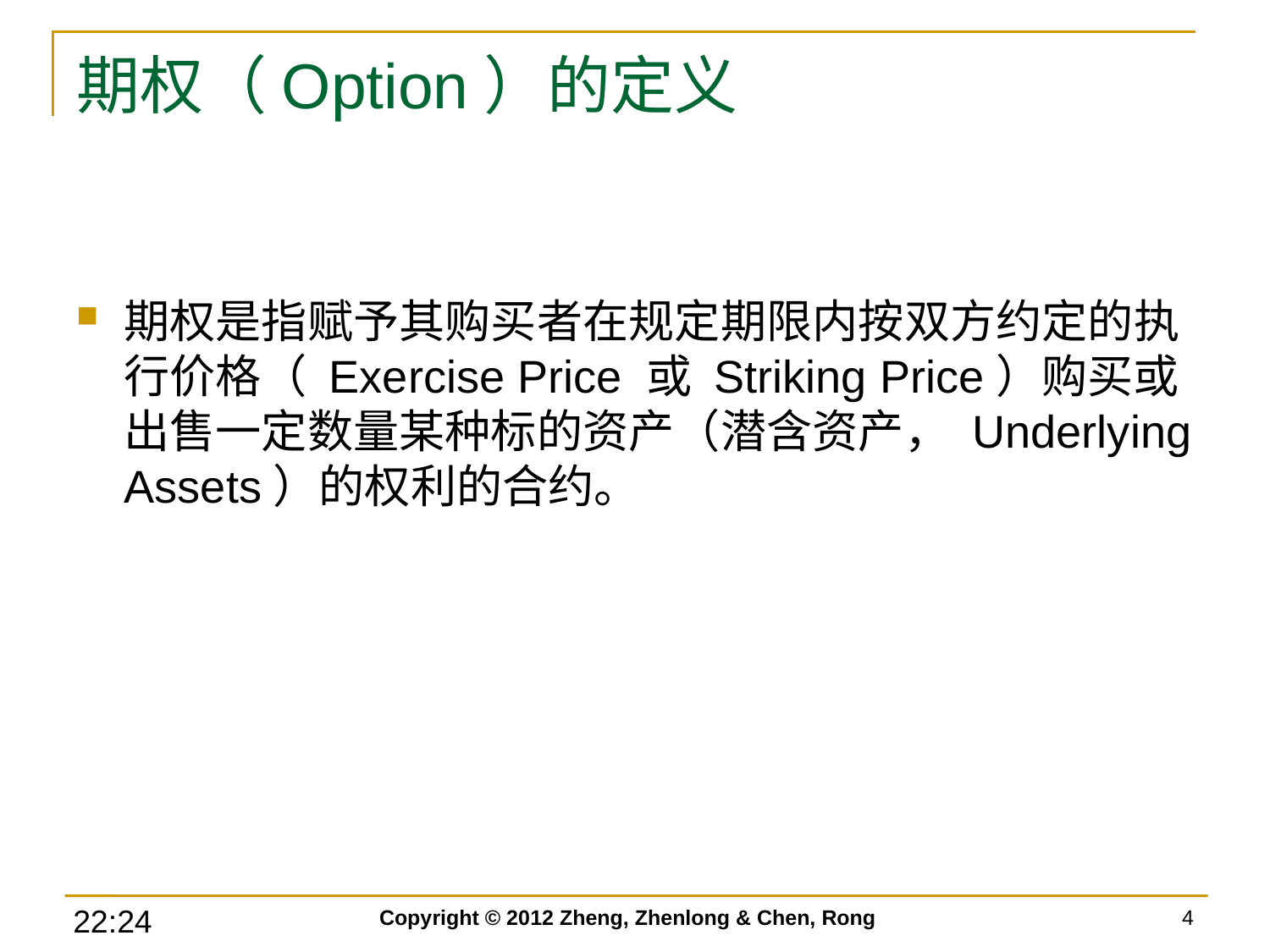

# 期权（Option）的定义

期权是指赋予其购买者在规定期限内按双方约定的执行价格（ Exercise Price 或 Striking Price）购买或出售一定数量某种标的资产（潜含资产， Underlying Assets）的权利的合约。
Copyright © 2012 Zheng, Zhenlong & Chen, Rong
4